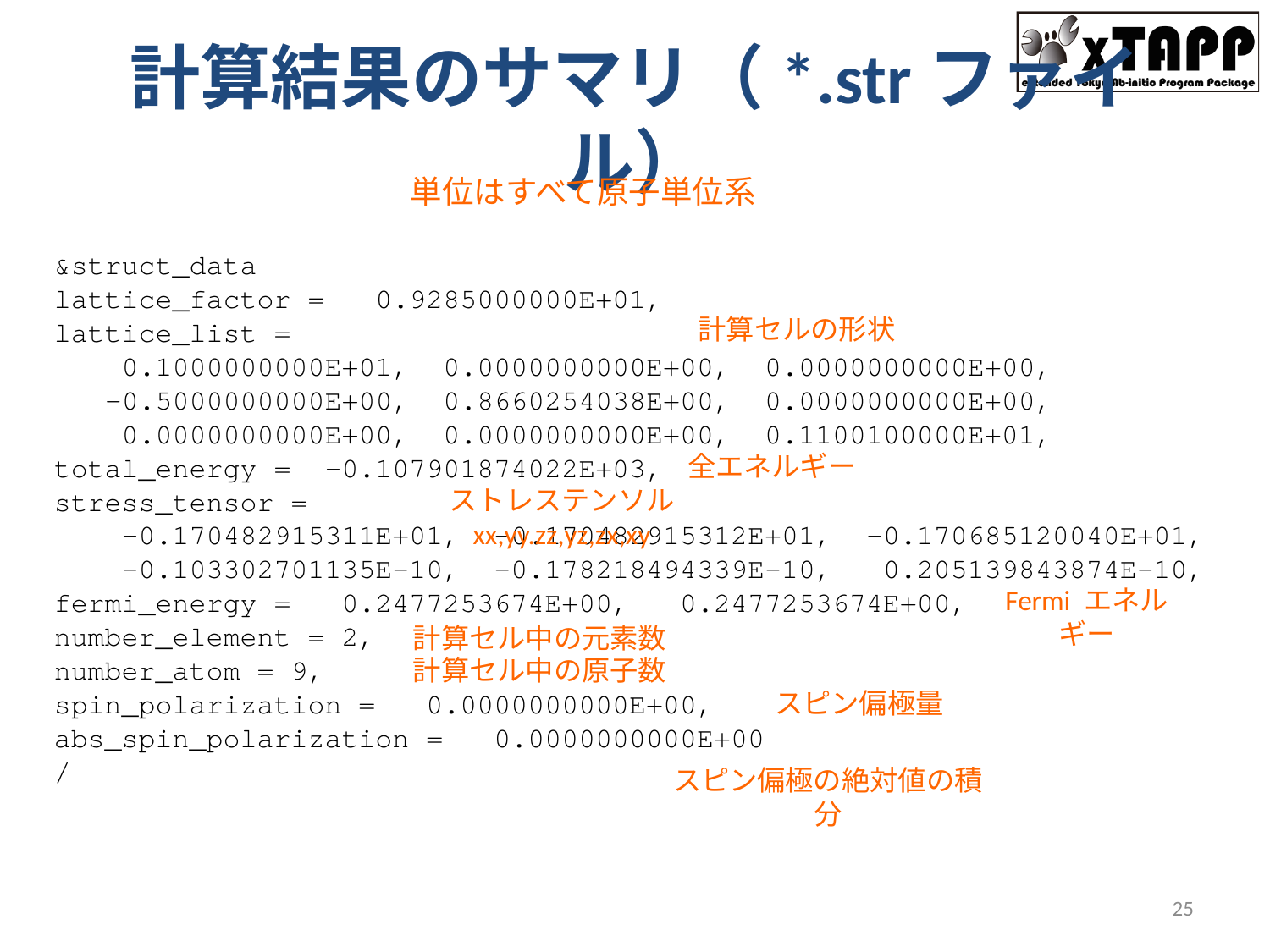

# 計算結果のサマリ（*.strファイル）
単位はすべて原子単位系
&struct_data
lattice_factor =   0.9285000000E+01,
lattice_list =
    0.1000000000E+01,  0.0000000000E+00,  0.0000000000E+00,
   -0.5000000000E+00,  0.8660254038E+00,  0.0000000000E+00,
    0.0000000000E+00,  0.0000000000E+00,  0.1100100000E+01,
total_energy =  -0.107901874022E+03,
stress_tensor =
    -0.170482915311E+01,  -0.170482915312E+01,  -0.170685120040E+01,
    -0.103302701135E-10,  -0.178218494339E-10,   0.205139843874E-10,
fermi_energy =   0.2477253674E+00,   0.2477253674E+00,
number_element = 2,
number_atom = 9,
spin_polarization =   0.0000000000E+00,
abs_spin_polarization =   0.0000000000E+00
/
計算セルの形状
全エネルギー
ストレステンソル xx,yy.zz,yz,zx,xy
Fermi エネルギー
計算セル中の元素数
計算セル中の原子数
スピン偏極量
スピン偏極の絶対値の積分
25